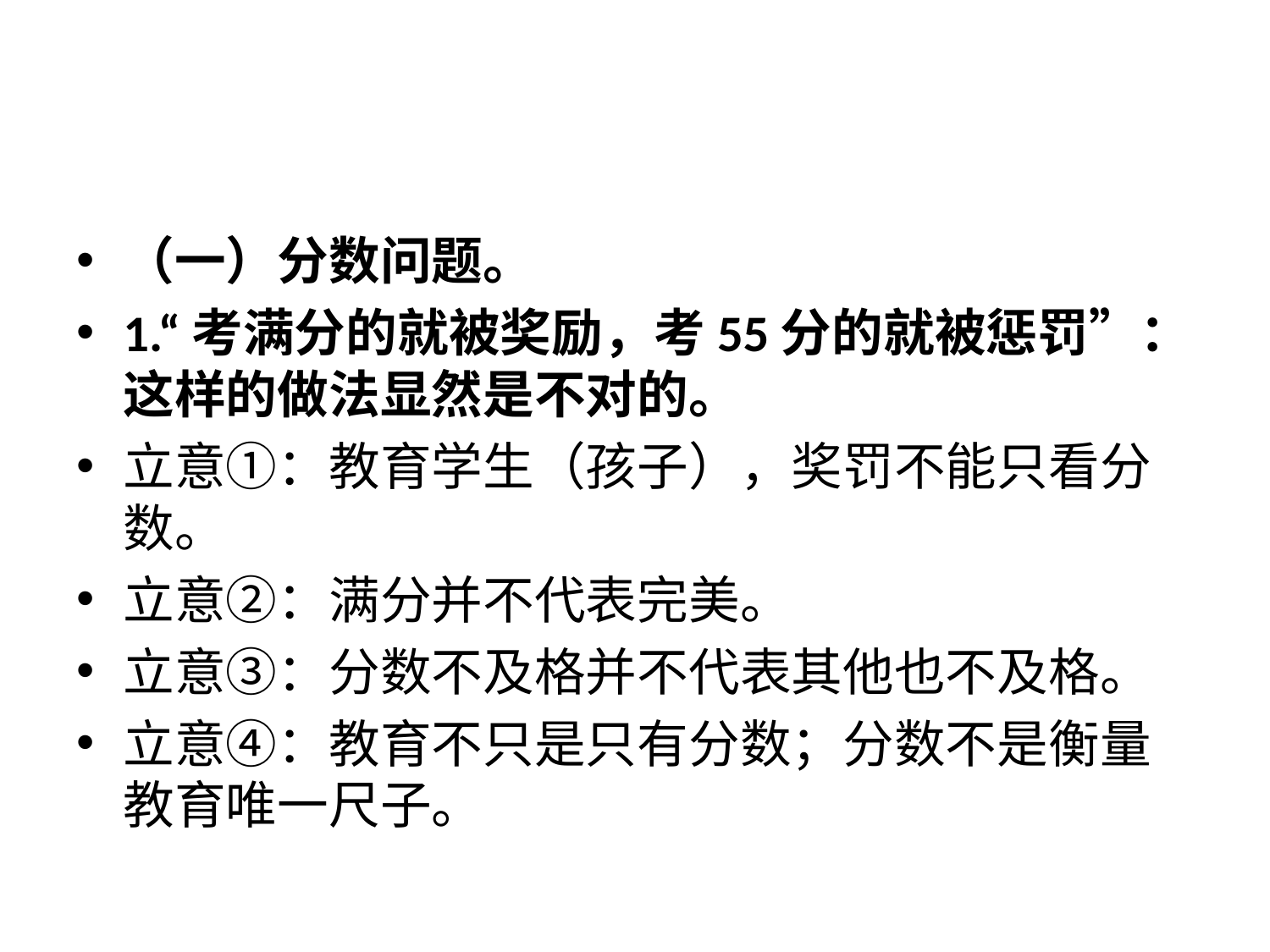

#
（一）分数问题。
1.“考满分的就被奖励，考55分的就被惩罚”：这样的做法显然是不对的。
立意①：教育学生（孩子），奖罚不能只看分数。
立意②：满分并不代表完美。
立意③：分数不及格并不代表其他也不及格。
立意④：教育不只是只有分数；分数不是衡量教育唯一尺子。